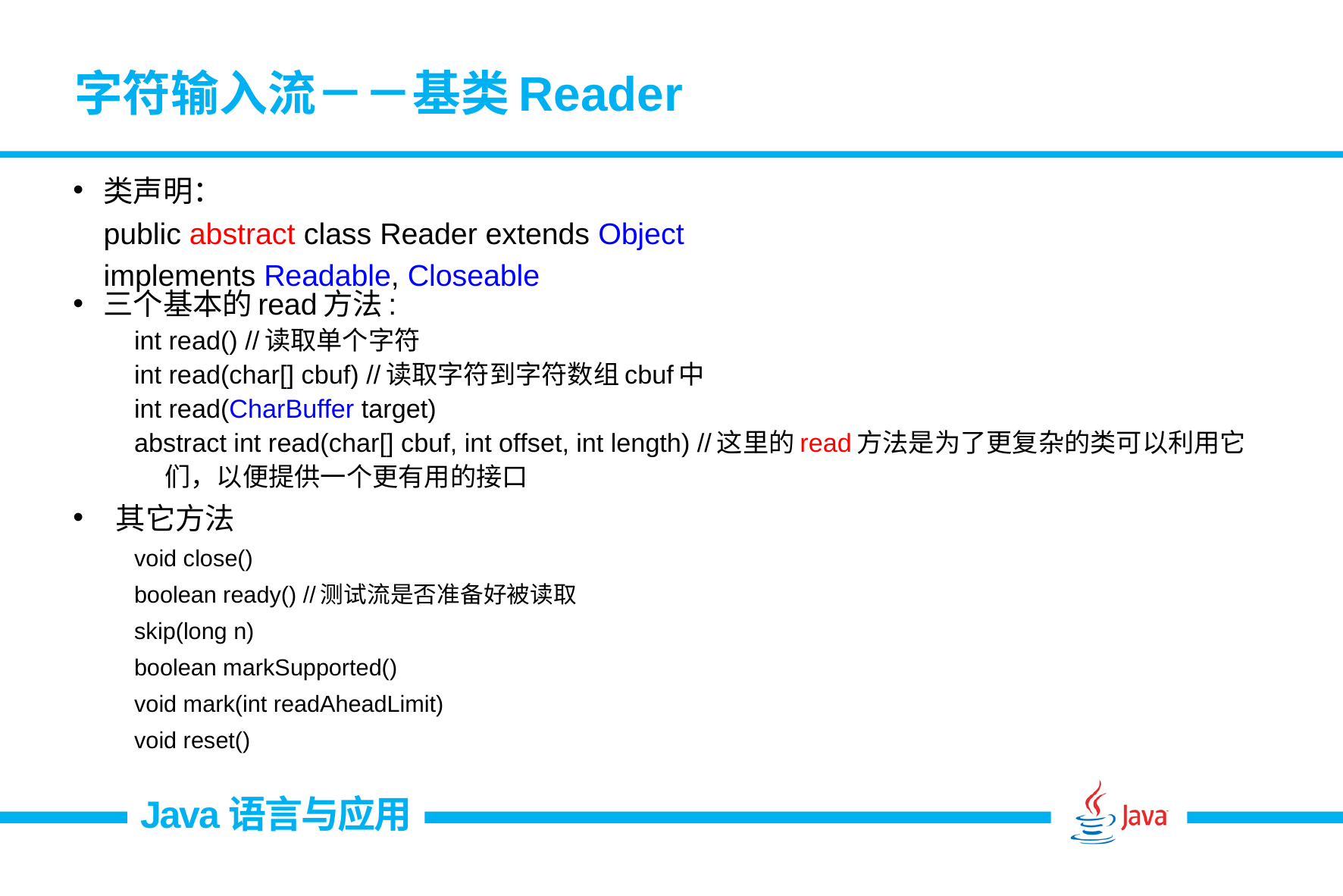

# 字符输入流－－基类Reader
类声明：
	public abstract class Reader extends Object
		implements Readable, Closeable
三个基本的read方法:
int read() //读取单个字符
int read(char[] cbuf) //读取字符到字符数组cbuf中
int read(CharBuffer target)
abstract int read(char[] cbuf, int offset, int length) //这里的read方法是为了更复杂的类可以利用它们，以便提供一个更有用的接口
 其它方法
void close()
boolean ready() //测试流是否准备好被读取
skip(long n)
boolean markSupported()
void mark(int readAheadLimit)
void reset()
60